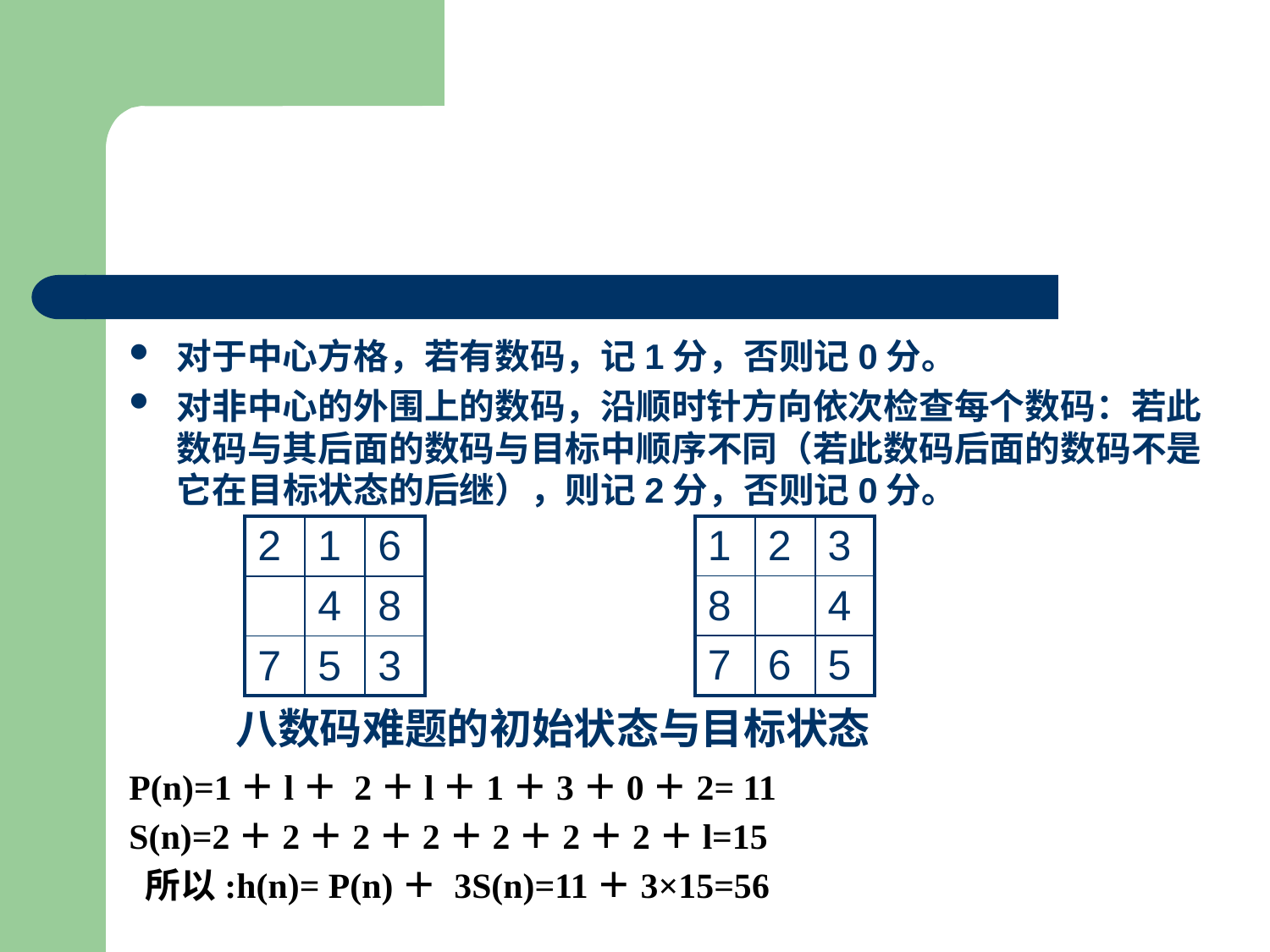

#
对于中心方格，若有数码，记1分，否则记0分。
对非中心的外围上的数码，沿顺时针方向依次检查每个数码：若此数码与其后面的数码与目标中顺序不同（若此数码后面的数码不是它在目标状态的后继），则记2分，否则记0分。

P(n)=1＋l＋ 2＋l＋1＋3＋0＋2= 11
S(n)=2＋2＋2＋2＋2＋2＋2＋l=15
 所以:h(n)= P(n)＋ 3S(n)=11＋3×15=56
| 1 | 2 | 3 |
| --- | --- | --- |
| 8 |  | 4 |
| 7 | 6 | 5 |
| 2 | 1 | 6 |
| --- | --- | --- |
|  | 4 | 8 |
| 7 | 5 | 3 |
八数码难题的初始状态与目标状态
77